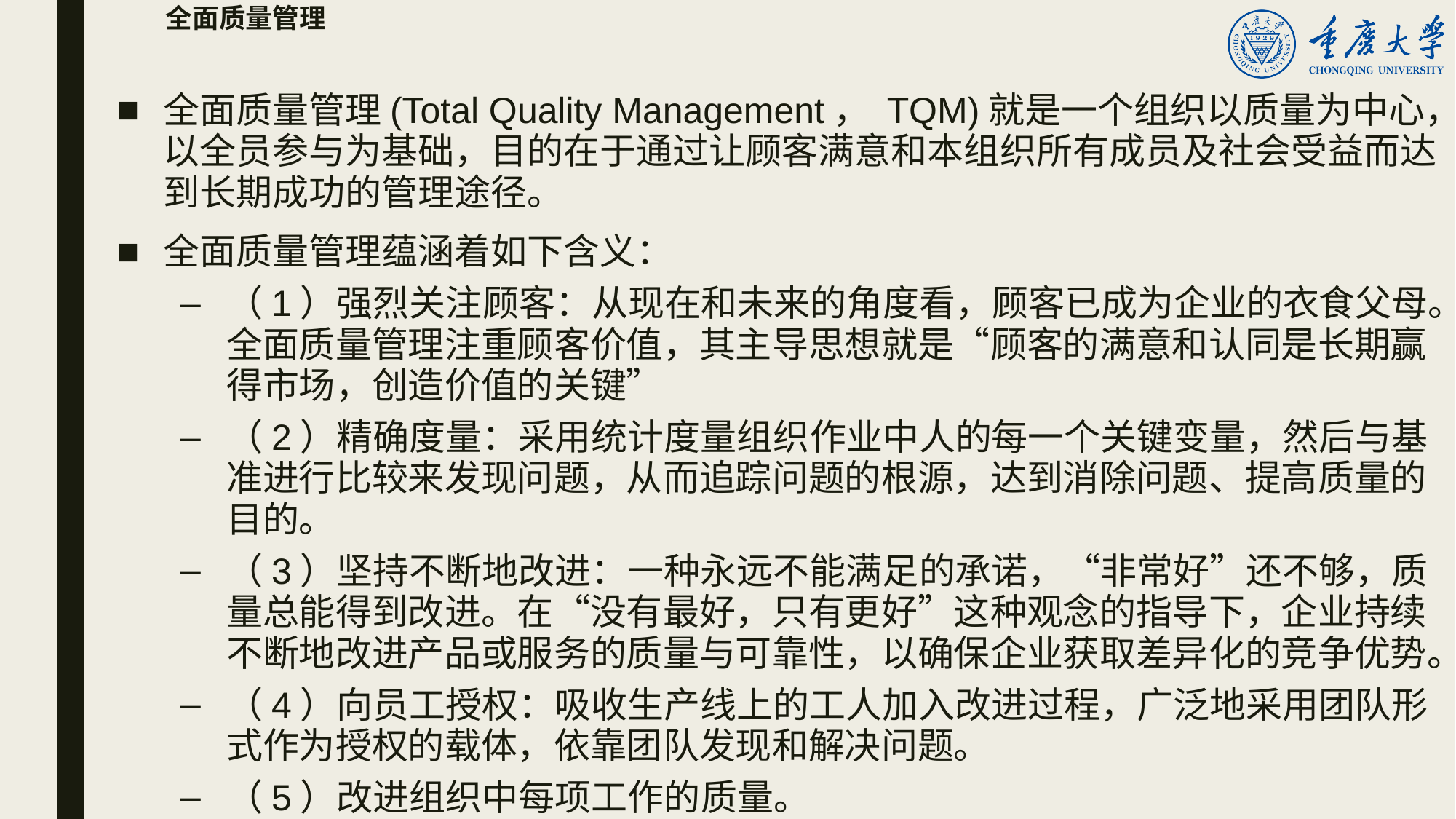

# 全面质量管理
全面质量管理(Total Quality Management， TQM)就是一个组织以质量为中心，以全员参与为基础，目的在于通过让顾客满意和本组织所有成员及社会受益而达到长期成功的管理途径。
全面质量管理蕴涵着如下含义：
（1）强烈关注顾客：从现在和未来的角度看，顾客已成为企业的衣食父母。全面质量管理注重顾客价值，其主导思想就是“顾客的满意和认同是长期赢得市场，创造价值的关键”
（2）精确度量：采用统计度量组织作业中人的每一个关键变量，然后与基准进行比较来发现问题，从而追踪问题的根源，达到消除问题、提高质量的目的。
（3）坚持不断地改进：一种永远不能满足的承诺，“非常好”还不够，质量总能得到改进。在“没有最好，只有更好”这种观念的指导下，企业持续不断地改进产品或服务的质量与可靠性，以确保企业获取差异化的竞争优势。
（4）向员工授权：吸收生产线上的工人加入改进过程，广泛地采用团队形式作为授权的载体，依靠团队发现和解决问题。
（5）改进组织中每项工作的质量。